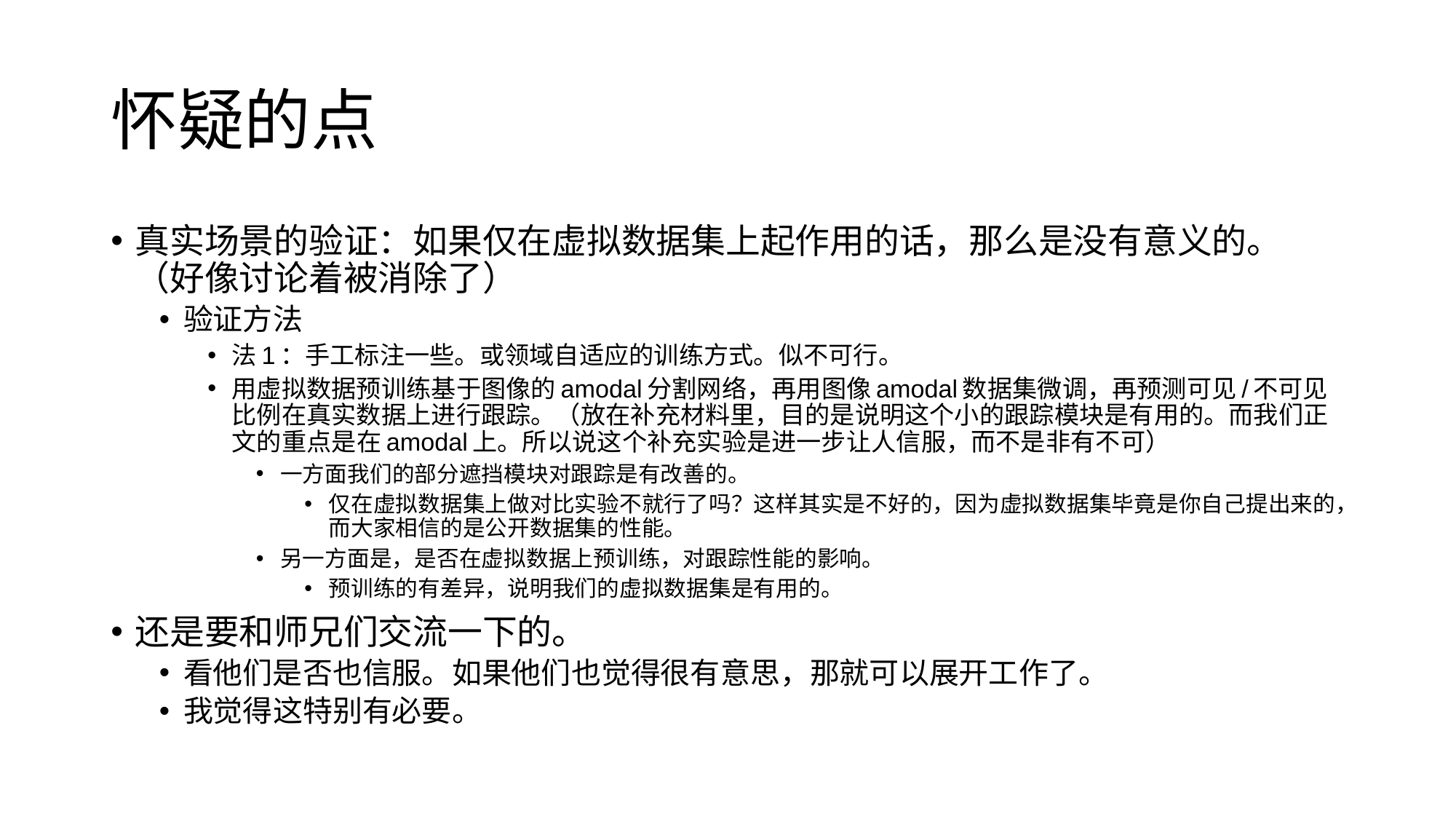

# 怀疑的点
真实场景的验证：如果仅在虚拟数据集上起作用的话，那么是没有意义的。（好像讨论着被消除了）
验证方法
法1：手工标注一些。或领域自适应的训练方式。似不可行。
用虚拟数据预训练基于图像的amodal分割网络，再用图像amodal数据集微调，再预测可见/不可见比例在真实数据上进行跟踪。（放在补充材料里，目的是说明这个小的跟踪模块是有用的。而我们正文的重点是在amodal上。所以说这个补充实验是进一步让人信服，而不是非有不可）
一方面我们的部分遮挡模块对跟踪是有改善的。
仅在虚拟数据集上做对比实验不就行了吗？这样其实是不好的，因为虚拟数据集毕竟是你自己提出来的，而大家相信的是公开数据集的性能。
另一方面是，是否在虚拟数据上预训练，对跟踪性能的影响。
预训练的有差异，说明我们的虚拟数据集是有用的。
还是要和师兄们交流一下的。
看他们是否也信服。如果他们也觉得很有意思，那就可以展开工作了。
我觉得这特别有必要。